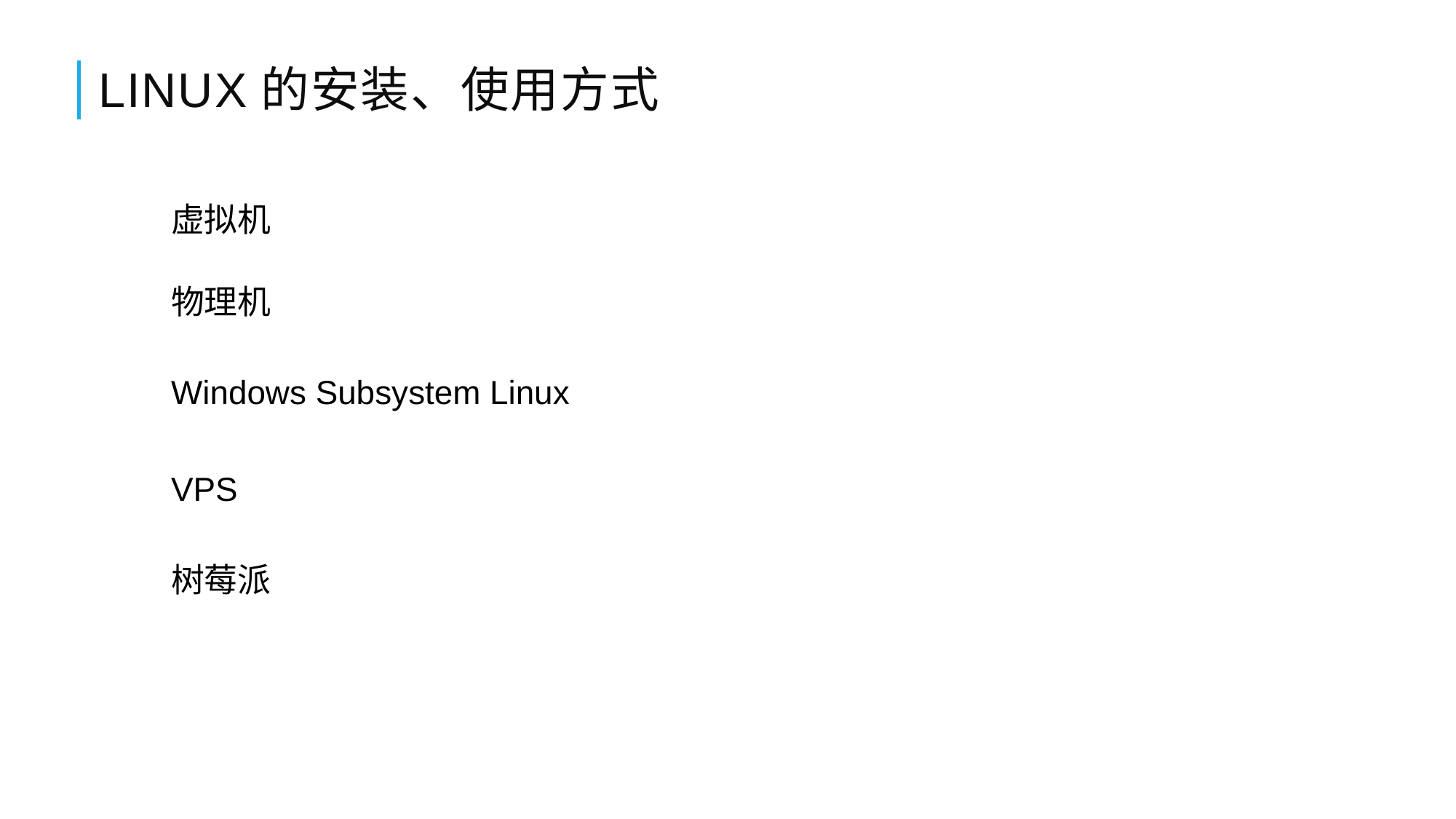

# Linux的安装、使用方式
虚拟机
物理机
Windows Subsystem Linux
VPS
树莓派